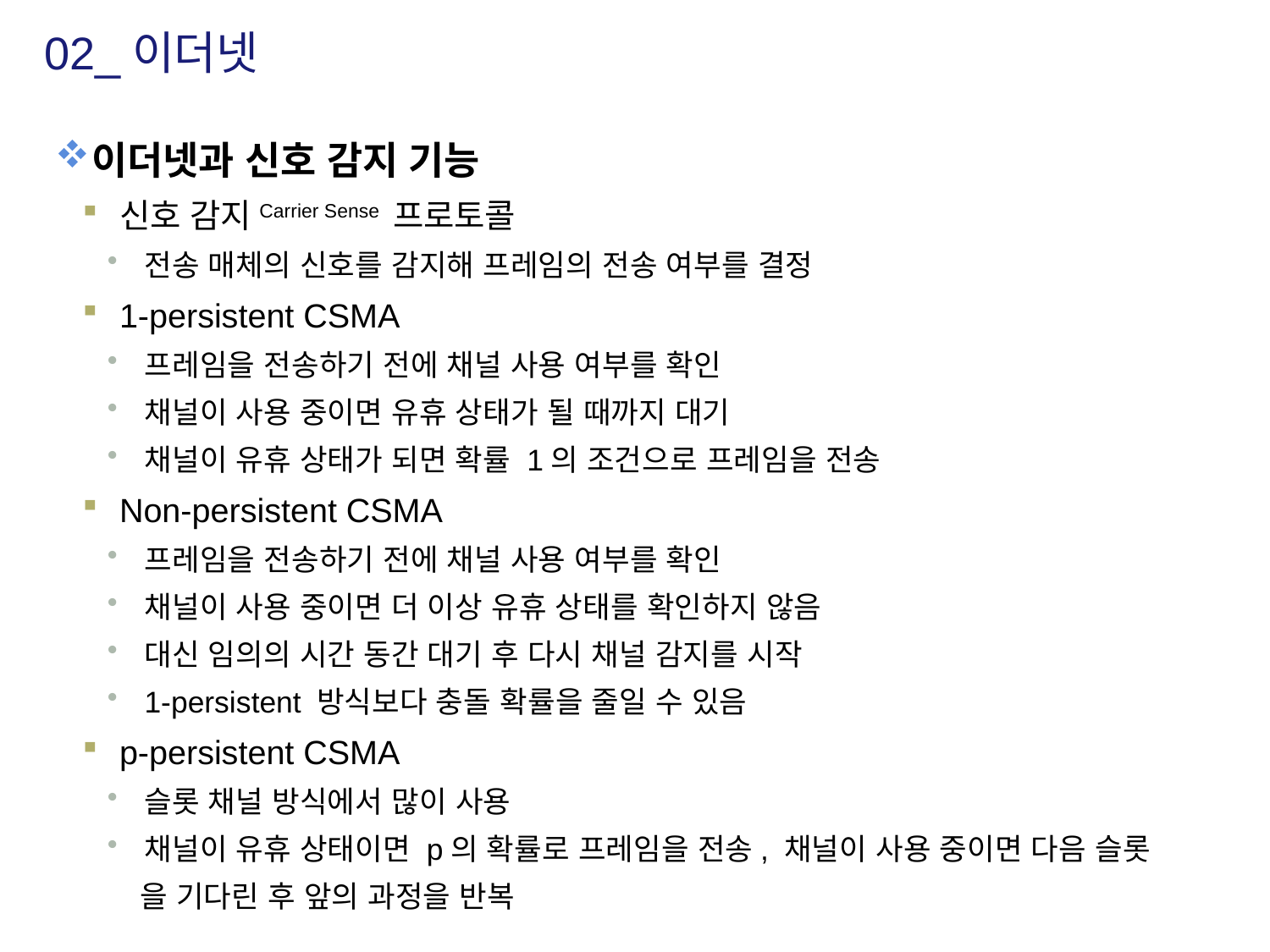

# 02_이더넷
이더넷과 신호 감지 기능
신호 감지Carrier Sense 프로토콜
전송 매체의 신호를 감지해 프레임의 전송 여부를 결정
1-persistent CSMA
프레임을 전송하기 전에 채널 사용 여부를 확인
채널이 사용 중이면 유휴 상태가 될 때까지 대기
채널이 유휴 상태가 되면 확률 1의 조건으로 프레임을 전송
Non-persistent CSMA
프레임을 전송하기 전에 채널 사용 여부를 확인
채널이 사용 중이면 더 이상 유휴 상태를 확인하지 않음
대신 임의의 시간 동간 대기 후 다시 채널 감지를 시작
1-persistent 방식보다 충돌 확률을 줄일 수 있음
p-persistent CSMA
슬롯 채널 방식에서 많이 사용
채널이 유휴 상태이면 p의 확률로 프레임을 전송, 채널이 사용 중이면 다음 슬롯
   을 기다린 후 앞의 과정을 반복